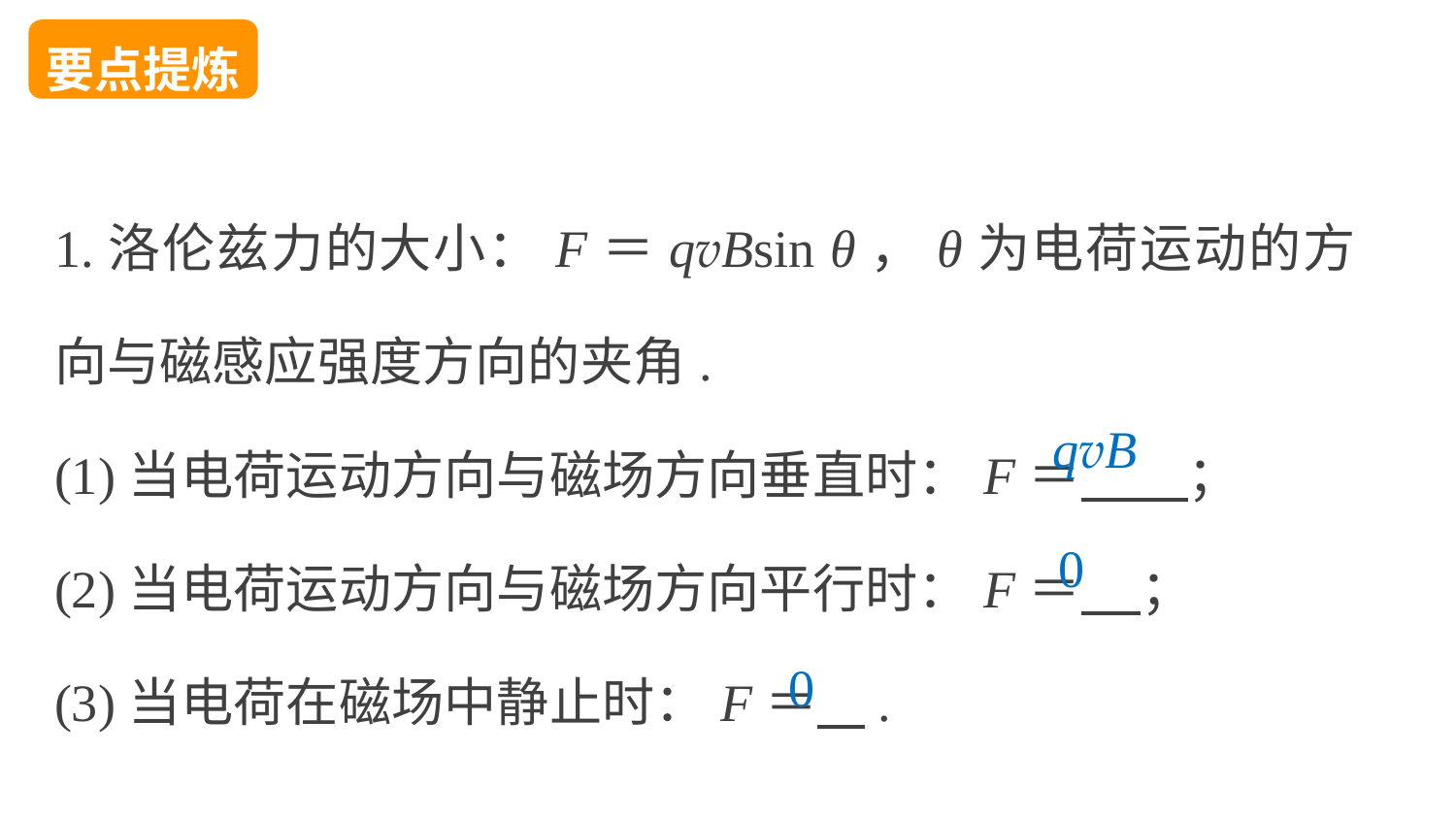

要点提炼
1.洛伦兹力的大小：F＝qvBsin θ，θ为电荷运动的方向与磁感应强度方向的夹角.
(1)当电荷运动方向与磁场方向垂直时：F＝         ；
(2)当电荷运动方向与磁场方向平行时：F＝     ；
(3)当电荷在磁场中静止时：F＝    .
qvB
0
0